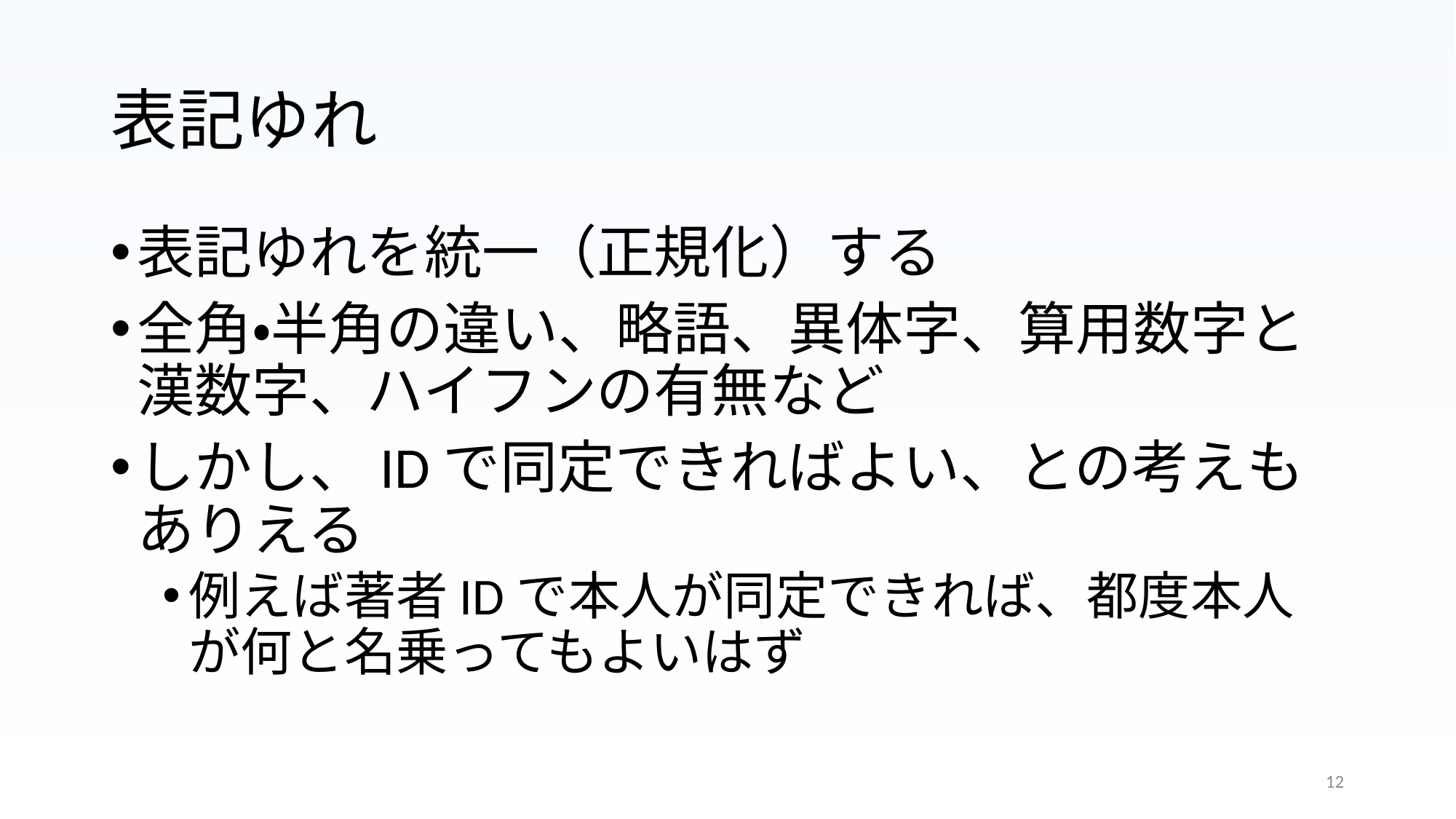

# 表記ゆれ
表記ゆれを統一（正規化）する
全角・半角の違い、略語、異体字、算用数字と漢数字、ハイフンの有無など
しかし、IDで同定できればよい、との考えもありえる
例えば著者IDで本人が同定できれば、都度本人が何と名乗ってもよいはず

12